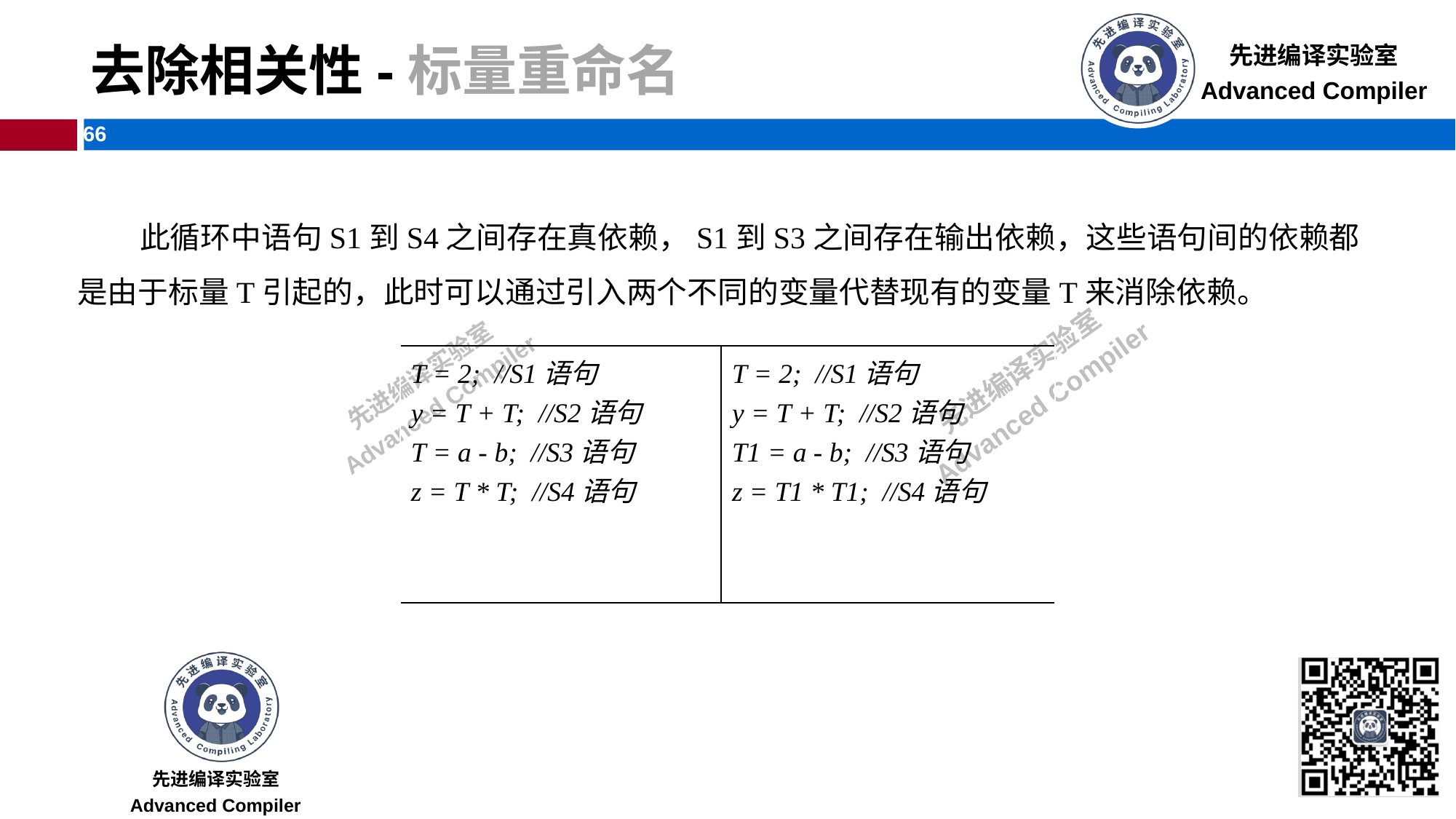

# 去除相关性-标量重命名
      此循环中语句S1到S4之间存在真依赖，S1到S3之间存在输出依赖，这些语句间的依赖都是由于标量T引起的，此时可以通过引入两个不同的变量代替现有的变量T来消除依赖。
| T = 2; //S1语句 y = T + T; //S2语句 T = a - b; //S3语句 z = T \* T; //S4语句 | T = 2; //S1语句 y = T + T; //S2语句 T1 = a - b; //S3语句 z = T1 \* T1; //S4语句 |
| --- | --- |